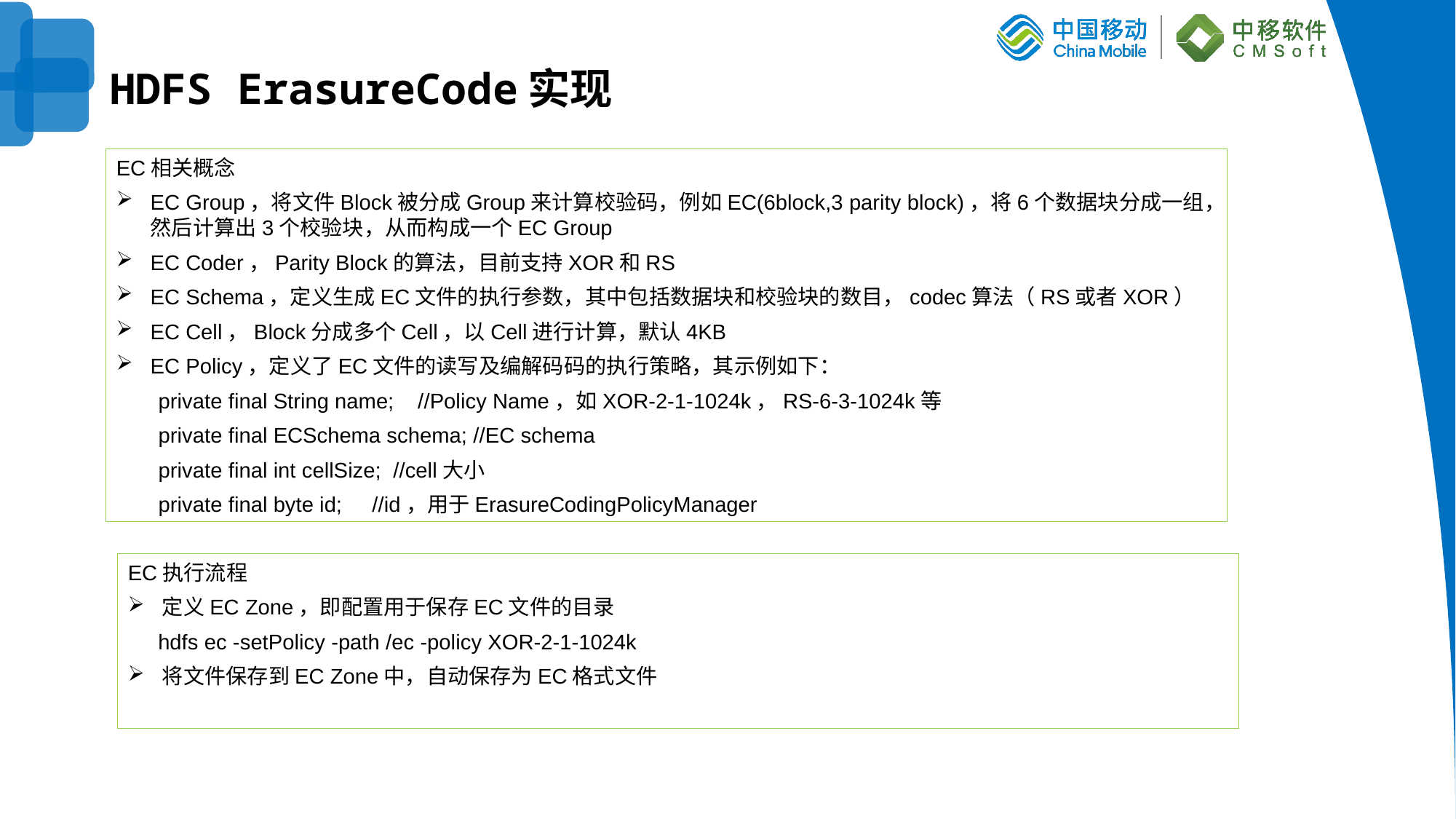

# HDFS ErasureCode实现
EC相关概念
EC Group，将文件Block被分成Group来计算校验码，例如EC(6block,3 parity block)，将6个数据块分成一组，然后计算出3个校验块，从而构成一个EC Group
EC Coder，Parity Block的算法，目前支持XOR和RS
EC Schema，定义生成EC文件的执行参数，其中包括数据块和校验块的数目，codec算法（RS或者XOR）
EC Cell，Block分成多个Cell，以Cell进行计算，默认4KB
EC Policy，定义了EC文件的读写及编解码码的执行策略，其示例如下：
       private final String name;    //Policy Name，如XOR-2-1-1024k，RS-6-3-1024k等
       private final ECSchema schema; //EC schema
       private final int cellSize;  //cell大小
       private final byte id;     //id，用于ErasureCodingPolicyManager
EC执行流程
定义EC Zone，即配置用于保存EC文件的目录
     hdfs ec -setPolicy -path /ec -policy XOR-2-1-1024k
将文件保存到EC Zone中，自动保存为EC格式文件